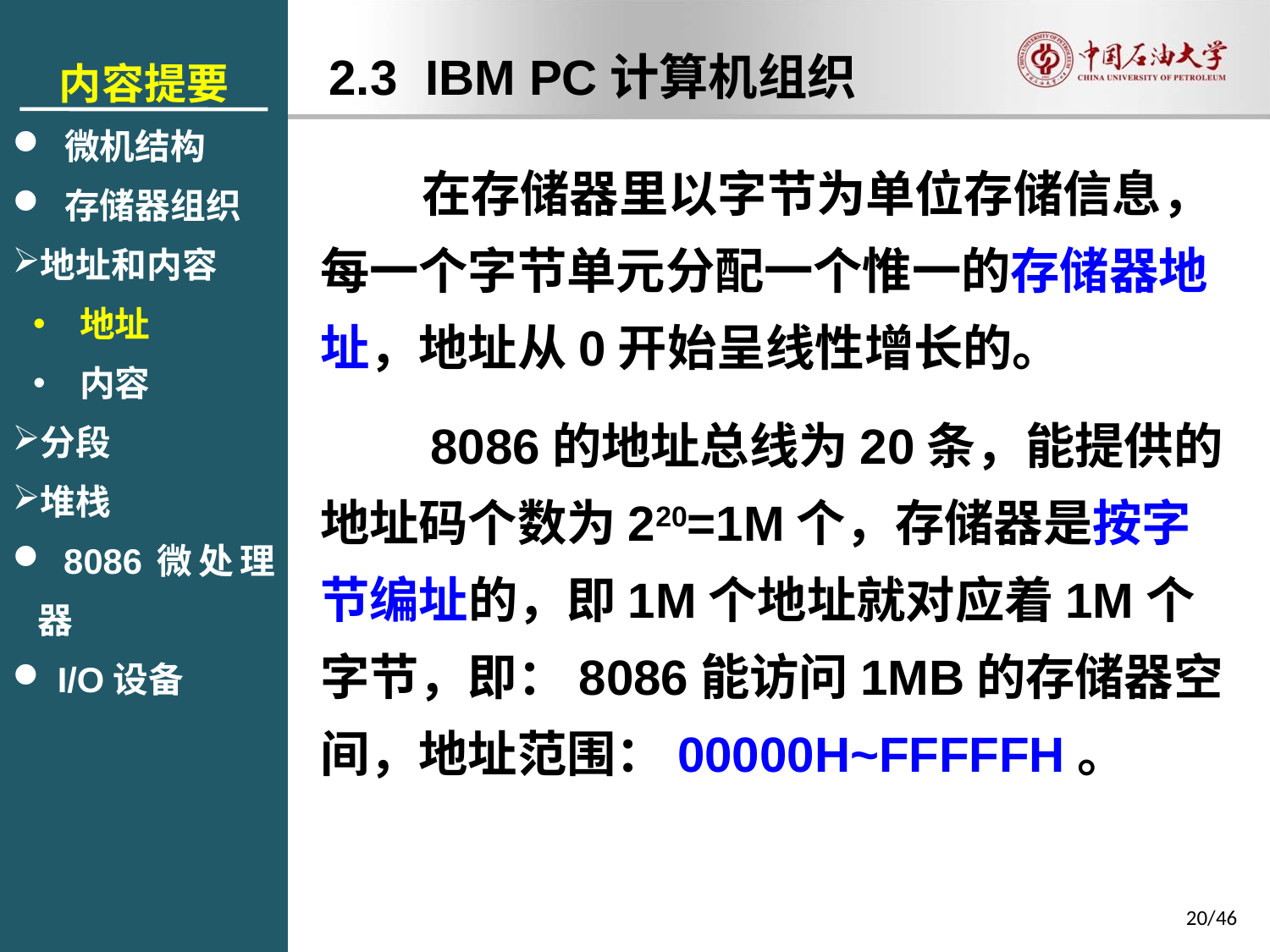

内容提要
 微机结构
 存储器组织
地址和内容
 地址
 内容
分段
堆栈
 8086微处理器
 I/O设备
2.3  IBM PC计算机组织
        在存储器里以字节为单位存储信息，每一个字节单元分配一个惟一的存储器地址，地址从0开始呈线性增长的。
        8086的地址总线为20条，能提供的地址码个数为220=1M个，存储器是按字节编址的，即1M个地址就对应着1M个字节，即：8086能访问1MB的存储器空间，地址范围：00000H~FFFFFH。

20/46